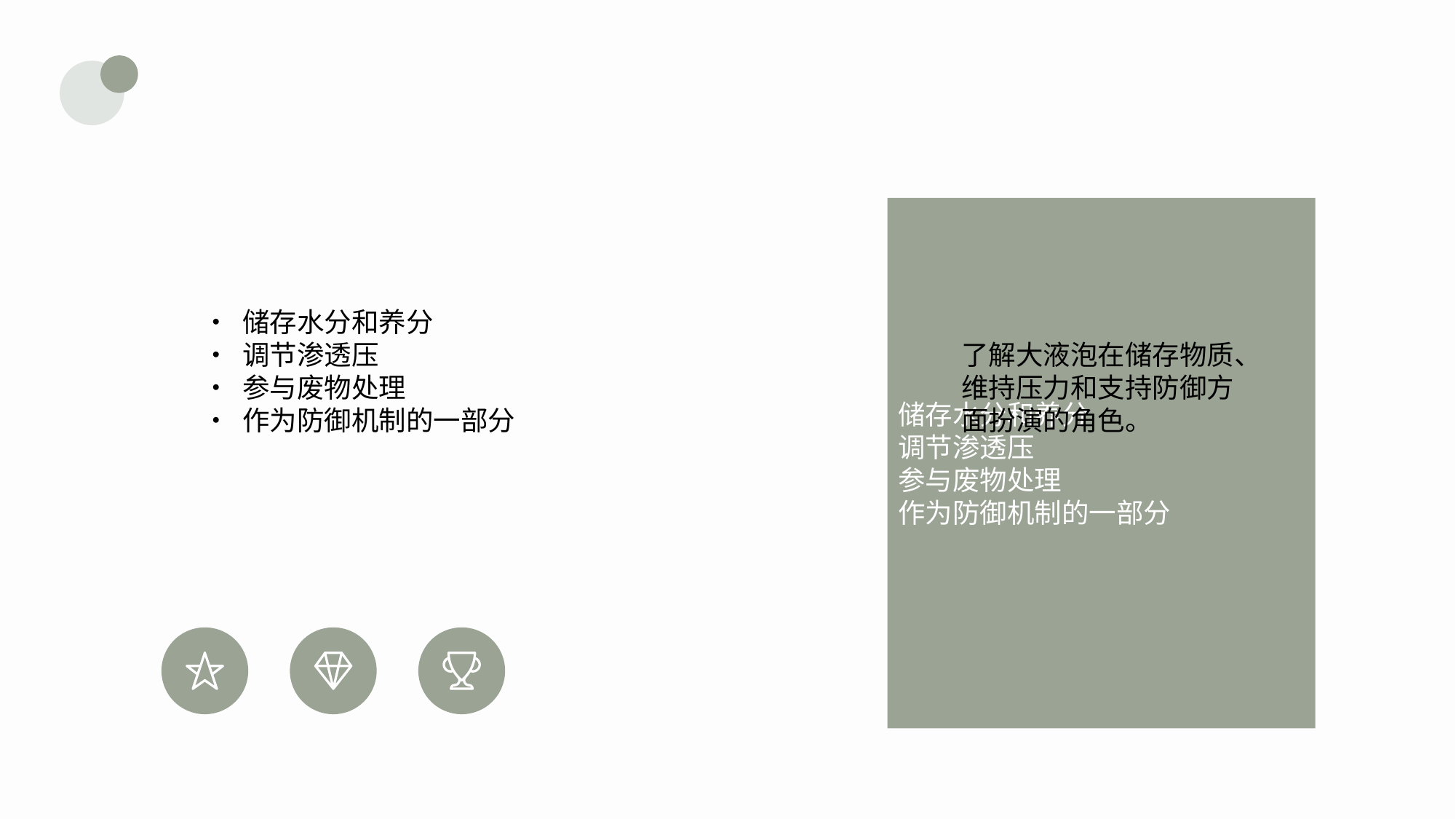

储存水分和养分
调节渗透压
参与废物处理
作为防御机制的一部分

• 储存水分和养分
• 调节渗透压
• 参与废物处理
• 作为防御机制的一部分

了解大液泡在储存物质、维持压力和支持防御方面扮演的角色。